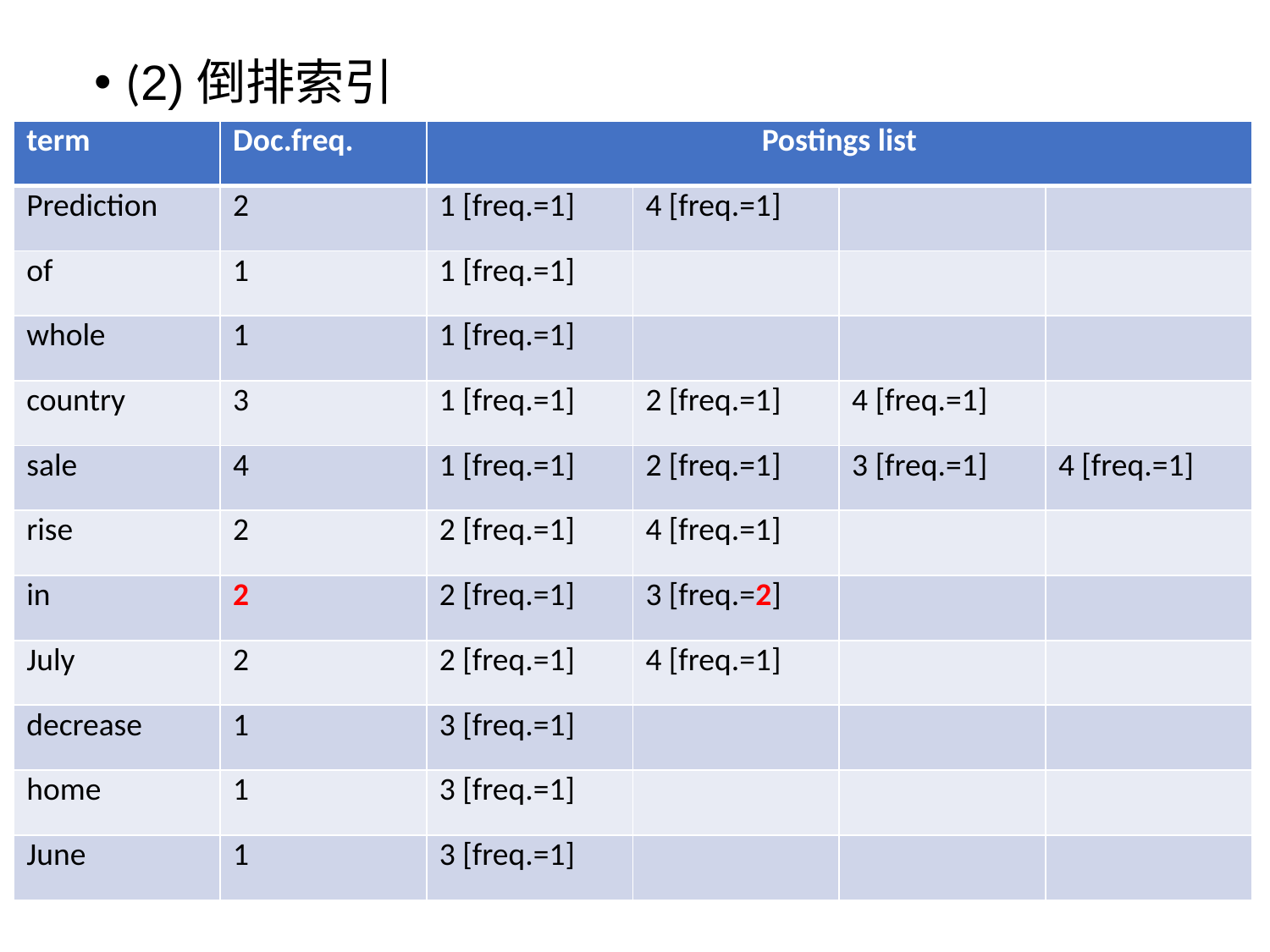

(2)倒排索引

| term | Doc.freq. | Postings list |  |  |  |
| --- | --- | --- | --- | --- | --- |
| Prediction | 2 | 1 [freq.=1] | 4 [freq.=1] |  |  |
| of | 1 | 1 [freq.=1] |  |  |  |
| whole | 1 | 1 [freq.=1] |  |  |  |
| country | 3 | 1 [freq.=1] | 2 [freq.=1] | 4 [freq.=1] |  |
| sale | 4 | 1 [freq.=1] | 2 [freq.=1] | 3 [freq.=1] | 4 [freq.=1] |
| rise | 2 | 2 [freq.=1] | 4 [freq.=1] |  |  |
| in | 2 | 2 [freq.=1] | 3 [freq.=2] |  |  |
| July | 2 | 2 [freq.=1] | 4 [freq.=1] |  |  |
| decrease | 1 | 3 [freq.=1] |  |  |  |
| home | 1 | 3 [freq.=1] |  |  |  |
| June | 1 | 3 [freq.=1] |  |  |  |